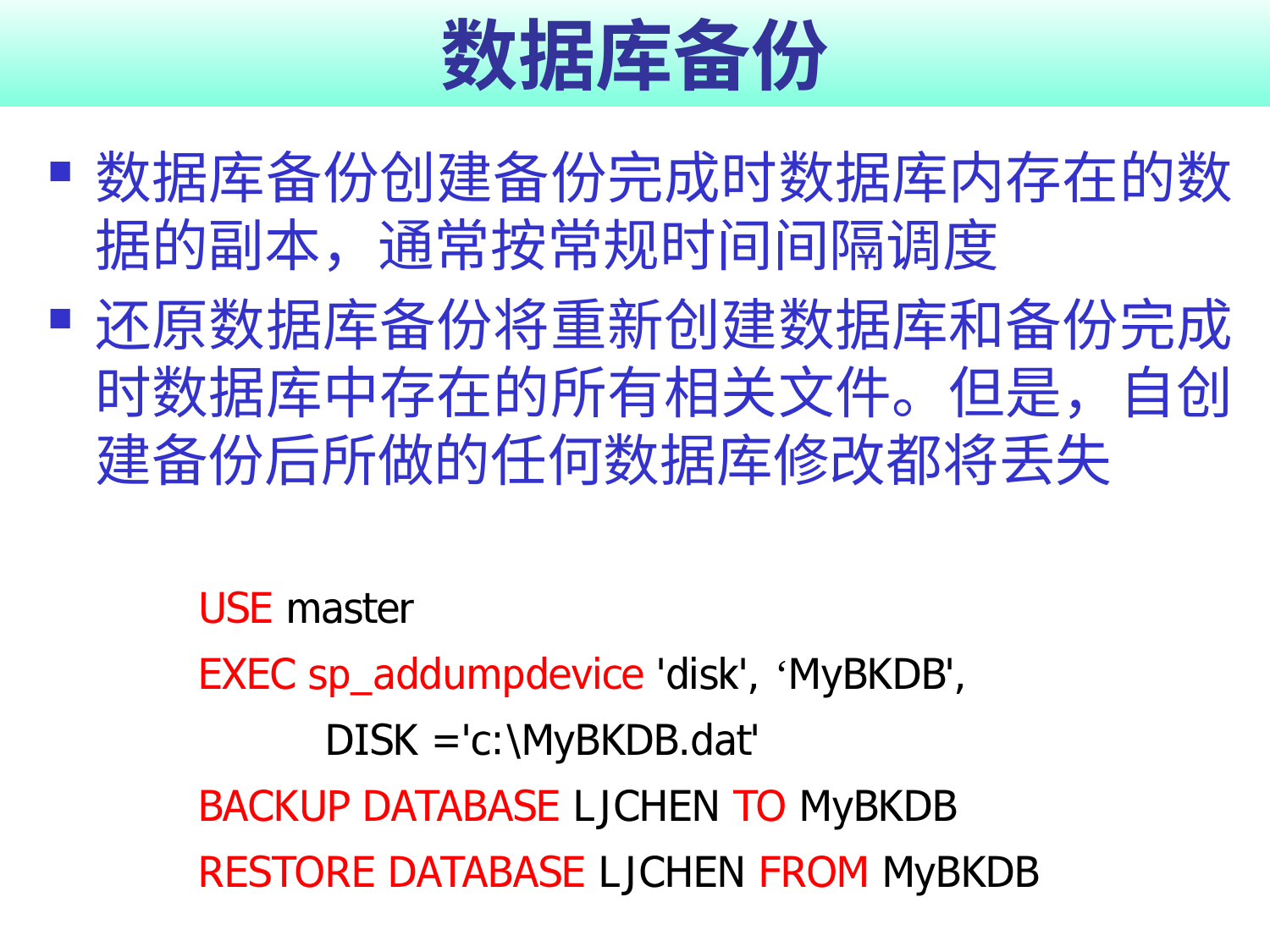

# 数据库备份
数据库备份创建备份完成时数据库内存在的数据的副本，通常按常规时间间隔调度
还原数据库备份将重新创建数据库和备份完成时数据库中存在的所有相关文件。但是，自创建备份后所做的任何数据库修改都将丢失
USE master
EXEC sp_addumpdevice 'disk', ‘MyBKDB',
	DISK ='c:\MyBKDB.dat'
BACKUP DATABASE LJCHEN TO MyBKDB
RESTORE DATABASE LJCHEN FROM MyBKDB